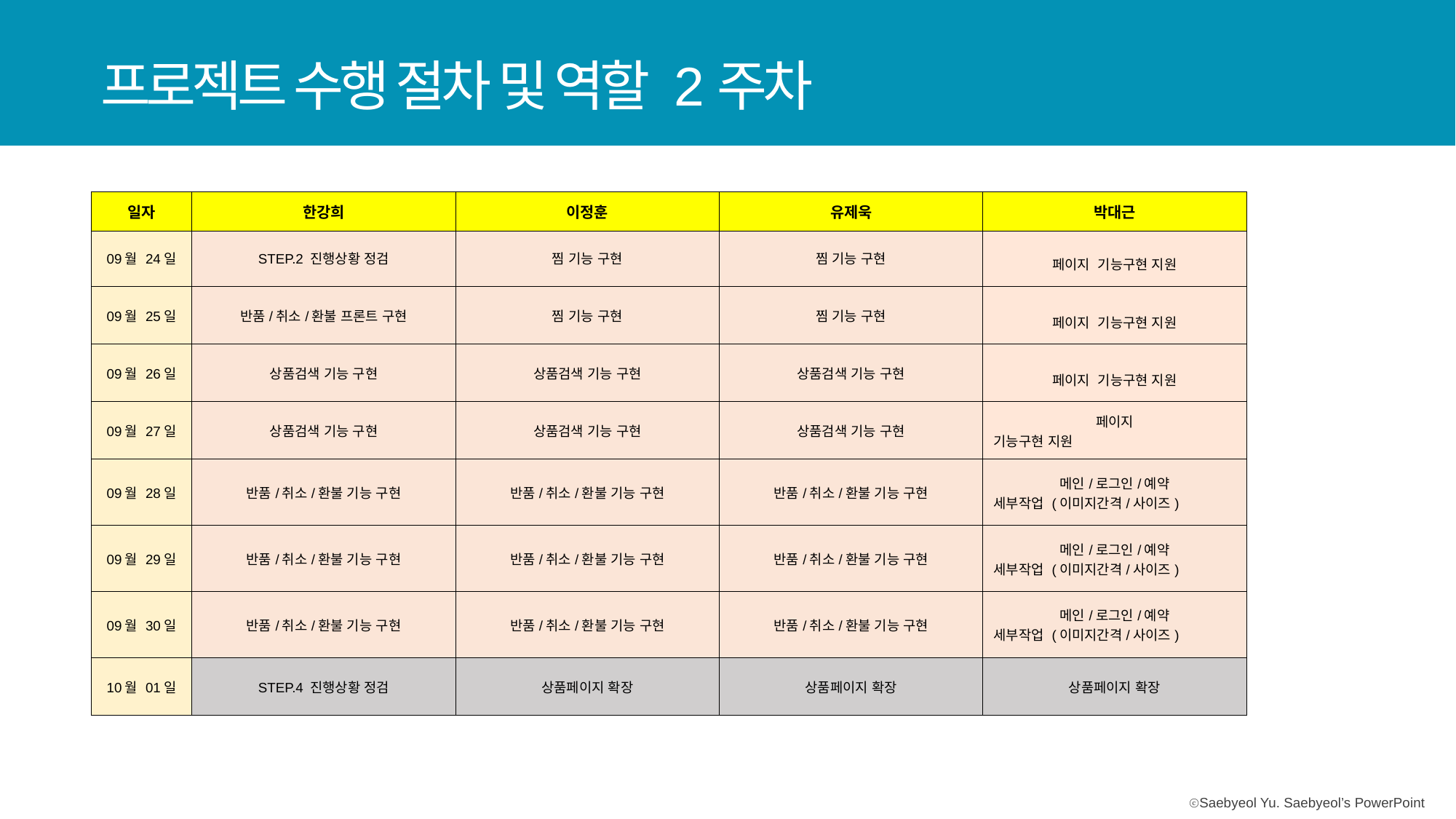

프로젝트 수행 절차 및 역할 2주차
| 일자 | 한강희 | 이정훈 | 유제욱 | 박대근 |
| --- | --- | --- | --- | --- |
| 09월 24일 | STEP.2 진행상황 정검 | 찜 기능 구현 | 찜 기능 구현 | 페이지 기능구현 지원 |
| --- | --- | --- | --- | --- |
| 09월 25일 | 반품/취소/환불 프론트 구현 | 찜 기능 구현 | 찜 기능 구현 | 페이지 기능구현 지원 |
| 09월 26일 | 상품검색 기능 구현 | 상품검색 기능 구현 | 상품검색 기능 구현 | 페이지 기능구현 지원 |
| 09월 27일 | 상품검색 기능 구현 | 상품검색 기능 구현 | 상품검색 기능 구현 | 페이지 기능구현 지원 |
| 09월 28일 | 반품/취소/환불 기능 구현 | 반품/취소/환불 기능 구현 | 반품/취소/환불 기능 구현 | 메인/로그인/예약 세부작업 (이미지간격/사이즈) |
| 09월 29일 | 반품/취소/환불 기능 구현 | 반품/취소/환불 기능 구현 | 반품/취소/환불 기능 구현 | 메인/로그인/예약 세부작업 (이미지간격/사이즈) |
| 09월 30일 | 반품/취소/환불 기능 구현 | 반품/취소/환불 기능 구현 | 반품/취소/환불 기능 구현 | 메인/로그인/예약 세부작업 (이미지간격/사이즈) |
| 10월 01일 | STEP.4 진행상황 정검 | 상품페이지 확장 | 상품페이지 확장 | 상품페이지 확장 |